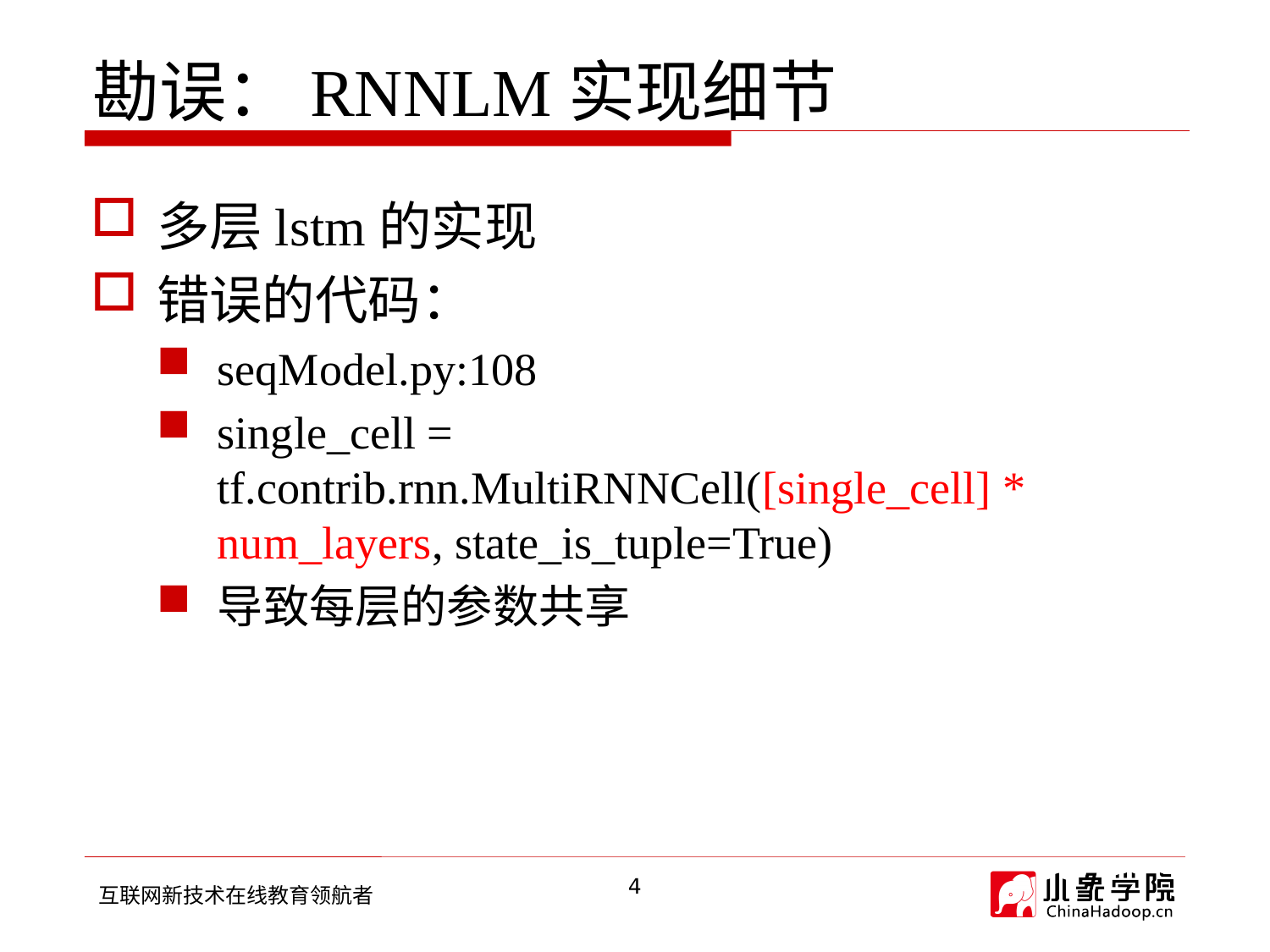

# 勘误：RNNLM实现细节
多层lstm的实现
错误的代码：
seqModel.py:108
single_cell = tf.contrib.rnn.MultiRNNCell([single_cell] * num_layers, state_is_tuple=True)
导致每层的参数共享
4